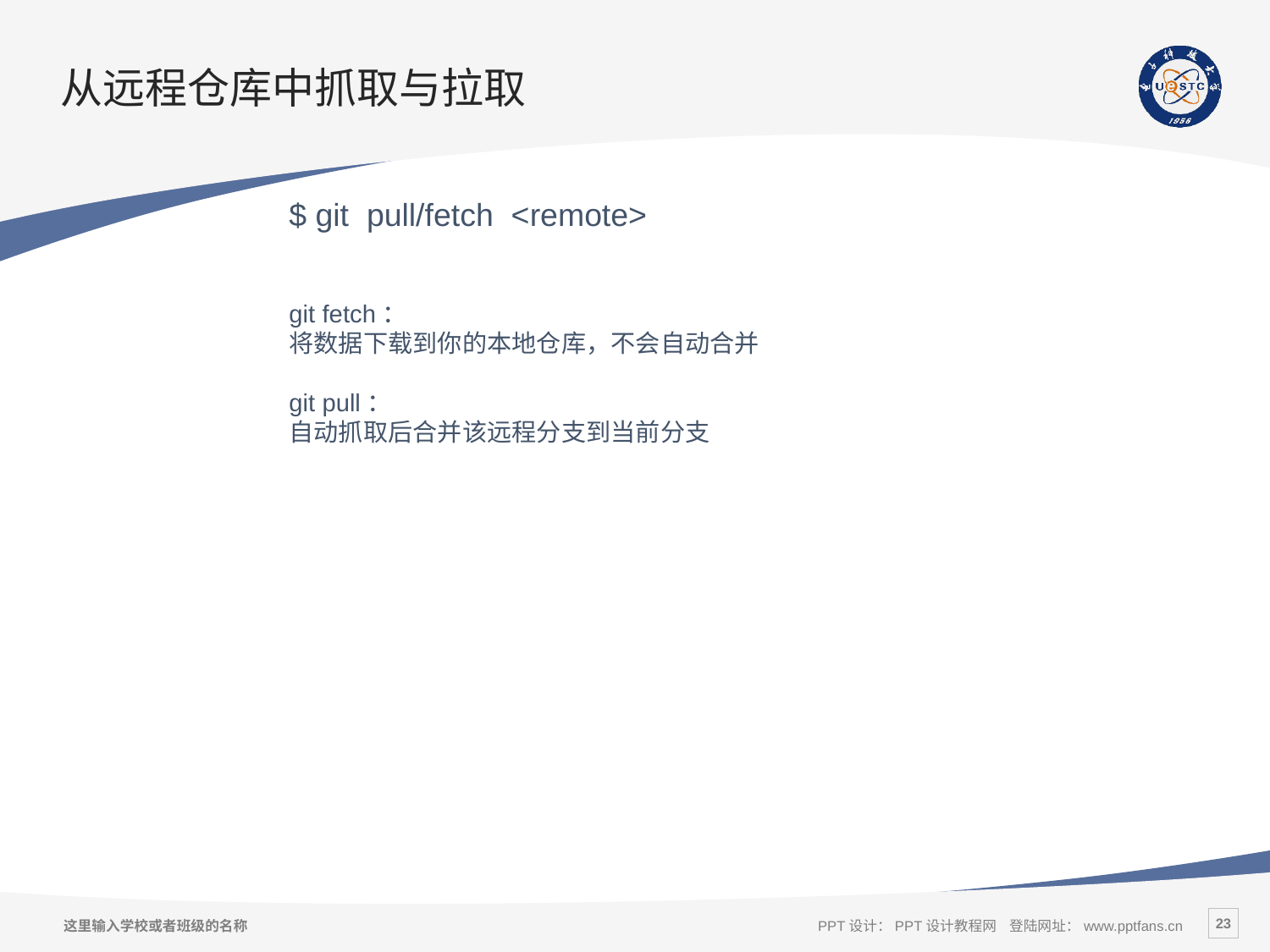

# 从远程仓库中抓取与拉取
$ git  pull/fetch  <remote>

git fetch：
将数据下载到你的本地仓库，不会自动合并

git pull：
自动抓取后合并该远程分支到当前分支